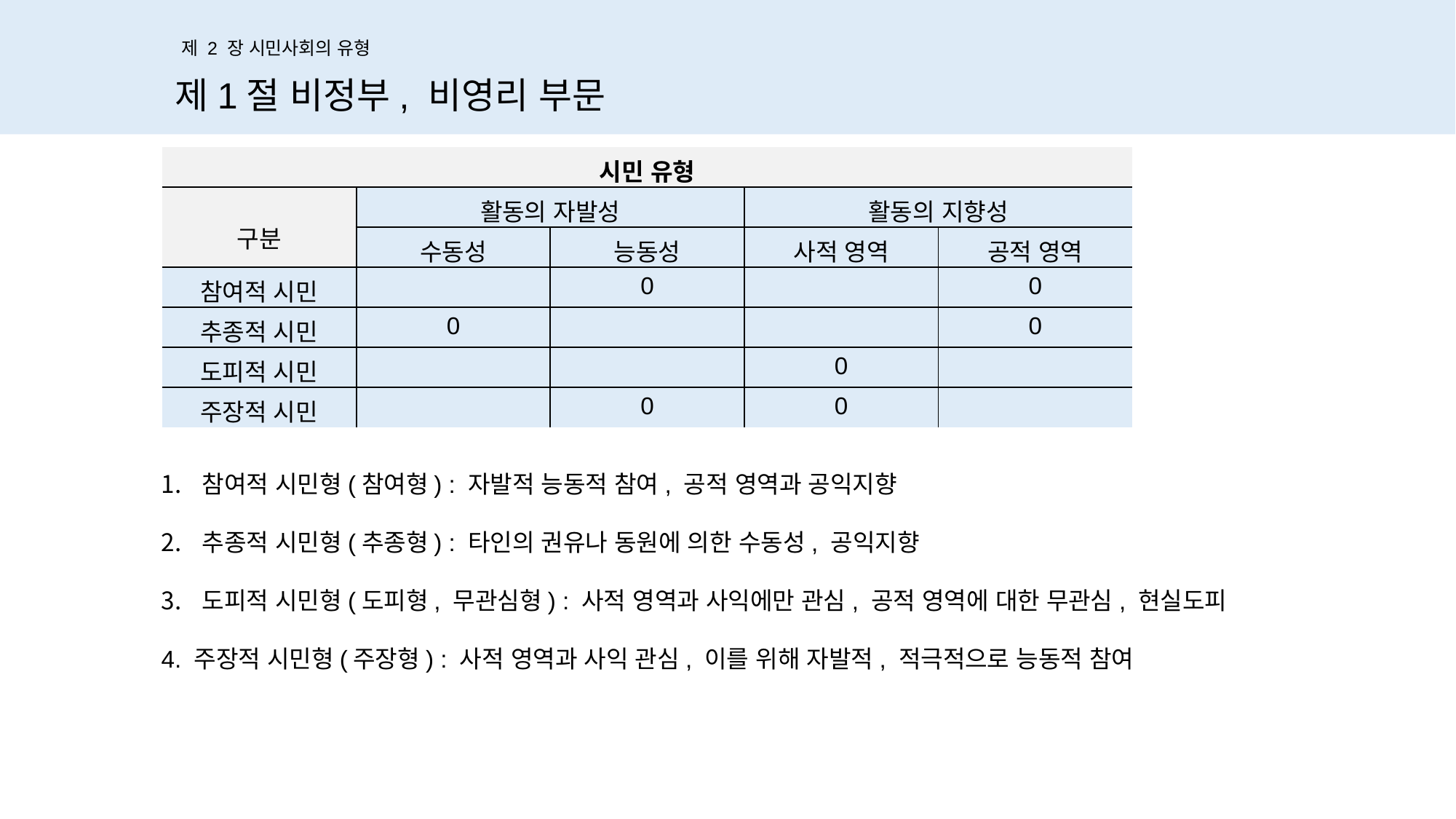

제 2 장 시민사회의 유형
제1절 비정부, 비영리 부문
| 시민 유형 |  |  |  |  |
| --- | --- | --- | --- | --- |
| 구분 | 활동의 자발성 |  | 활동의 지향성 |  |
|  | 수동성 | 능동성 | 사적 영역 | 공적 영역 |
| 참여적 시민 |  | 0 |  | 0 |
| 추종적 시민 | 0 |  |  | 0 |
| 도피적 시민 |  |  | 0 |  |
| 주장적 시민 |  | 0 | 0 |  |
참여적 시민형(참여형) : 자발적 능동적 참여, 공적 영역과 공익지향
추종적 시민형(추종형) : 타인의 권유나 동원에 의한 수동성, 공익지향
도피적 시민형(도피형, 무관심형) : 사적 영역과 사익에만 관심, 공적 영역에 대한 무관심, 현실도피
4. 주장적 시민형(주장형) : 사적 영역과 사익 관심, 이를 위해 자발적, 적극적으로 능동적 참여